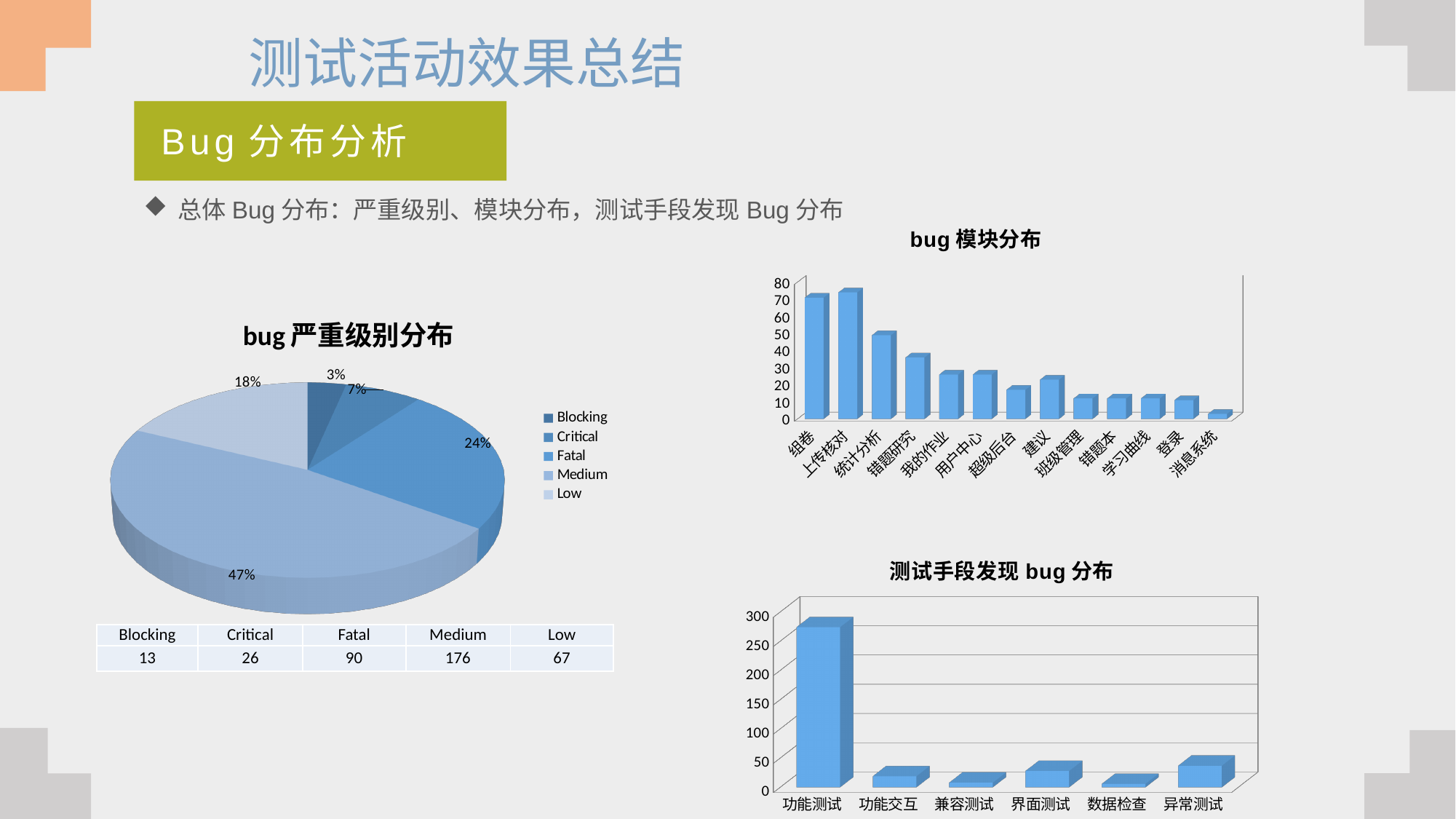

测试活动效果总结

Bug分布分析
总体Bug分布：严重级别、模块分布，测试手段发现Bug分布

[unsupported chart]

[unsupported chart]

[unsupported chart]

| Blocking | Critical | Fatal | Medium | Low |
| --- | --- | --- | --- | --- |
| 13 | 26 | 90 | 176 | 67 |